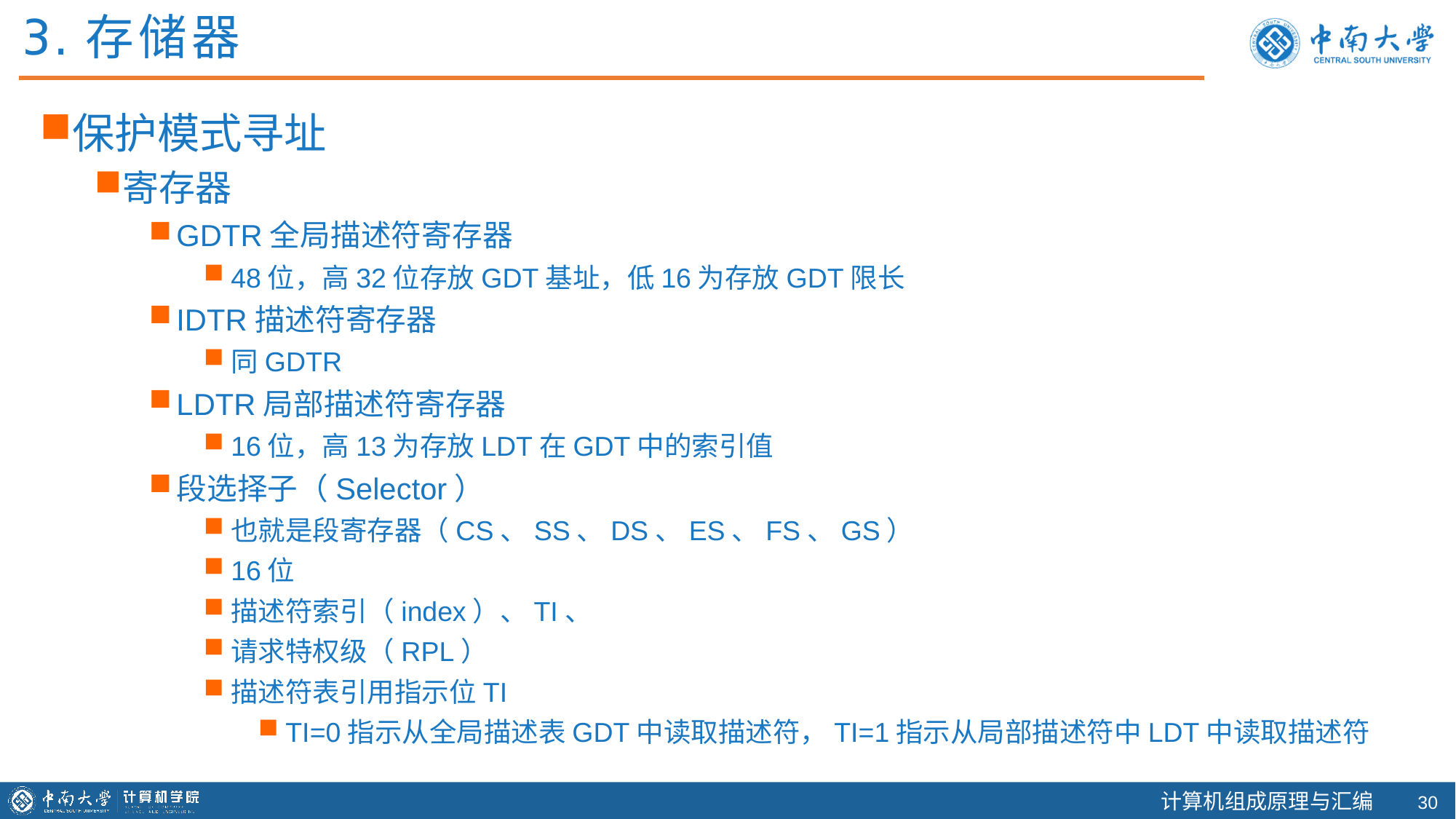

3.存储器
保护模式寻址
寄存器
GDTR全局描述符寄存器
48位，高32位存放GDT基址，低16为存放GDT限长
IDTR描述符寄存器
同GDTR
LDTR局部描述符寄存器
16位，高13为存放LDT在GDT中的索引值
段选择子（Selector）
也就是段寄存器（CS、SS、DS、ES、FS、GS）
16位
描述符索引（index）、TI、
请求特权级（RPL）
描述符表引用指示位TI
TI=0指示从全局描述表GDT中读取描述符，TI=1指示从局部描述符中LDT中读取描述符
30